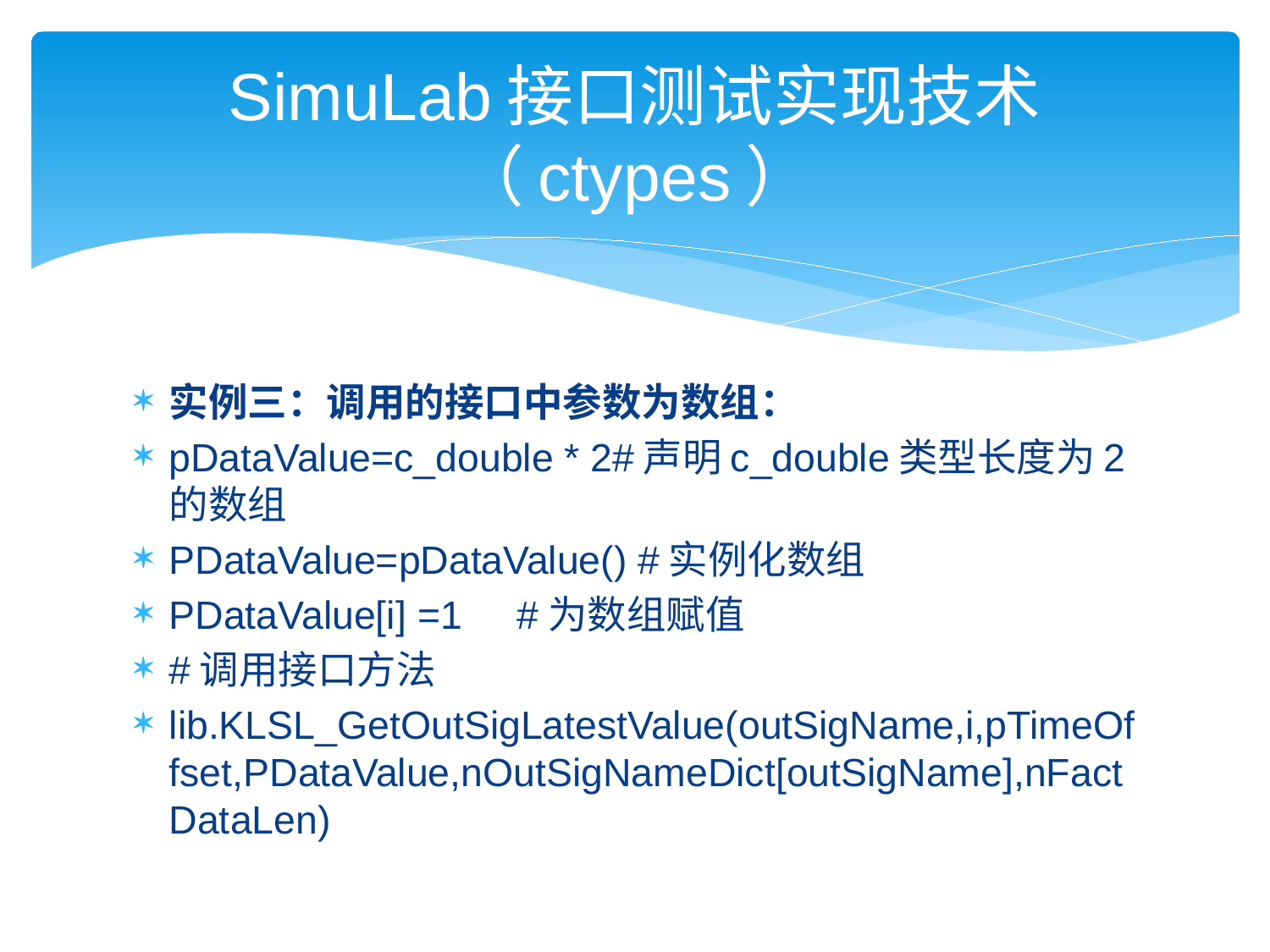

# SimuLab接口测试实现技术（ctypes）
实例三：调用的接口中参数为数组：
pDataValue=c_double * 2#声明c_double类型长度为2的数组
PDataValue=pDataValue() #实例化数组
PDataValue[i] =1     #为数组赋值
#调用接口方法
lib.KLSL_GetOutSigLatestValue(outSigName,i,pTimeOffset,PDataValue,nOutSigNameDict[outSigName],nFactDataLen)